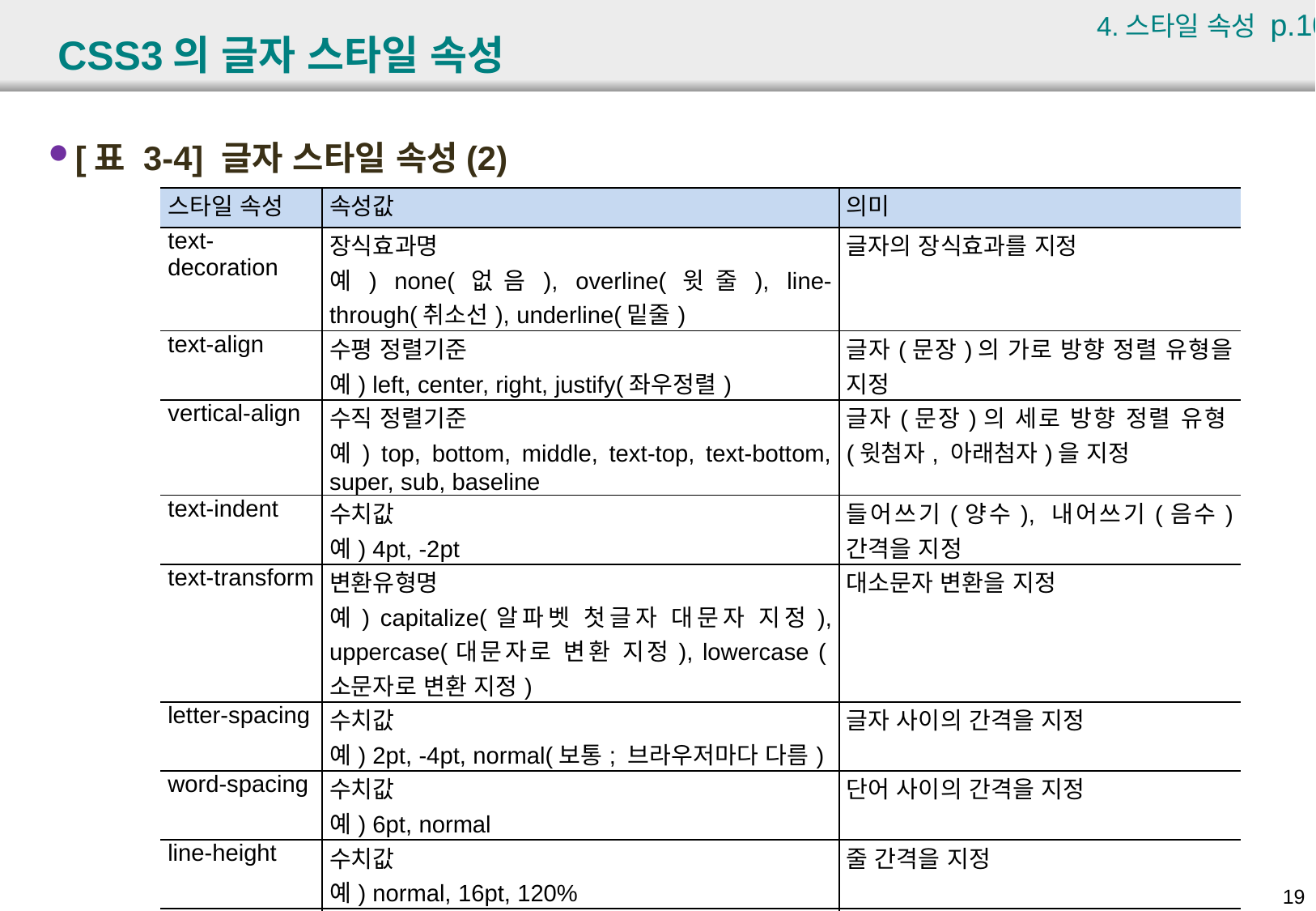

4.스타일 속성 p.100
# CSS3의 글자 스타일 속성
[표 3-4] 글자 스타일 속성(2)
| 스타일 속성 | 속성값 | 의미 |
| --- | --- | --- |
| text-decoration | 장식효과명 예) none(없음), overline(윗줄), line-through(취소선), underline(밑줄) | 글자의 장식효과를 지정 |
| text-align | 수평 정렬기준 예) left, center, right, justify(좌우정렬) | 글자(문장)의 가로 방향 정렬 유형을 지정 |
| vertical-align | 수직 정렬기준 예) top, bottom, middle, text-top, text-bottom, super, sub, baseline | 글자(문장)의 세로 방향 정렬 유형(윗첨자, 아래첨자)을 지정 |
| text-indent | 수치값 예) 4pt, -2pt | 들어쓰기(양수), 내어쓰기(음수) 간격을 지정 |
| text-transform | 변환유형명 예) capitalize(알파벳 첫글자 대문자 지정), uppercase(대문자로 변환 지정), lowercase (소문자로 변환 지정) | 대소문자 변환을 지정 |
| letter-spacing | 수치값 예) 2pt, -4pt, normal(보통; 브라우저마다 다름) | 글자 사이의 간격을 지정 |
| word-spacing | 수치값 예) 6pt, normal | 단어 사이의 간격을 지정 |
| line-height | 수치값 예) normal, 16pt, 120% | 줄 간격을 지정 |
| text-shadow | x축간격 y축간격 번짐크기 그림자 색상 예) 4px 2px 7px red | 글자에 그림자 효과를 지정 |